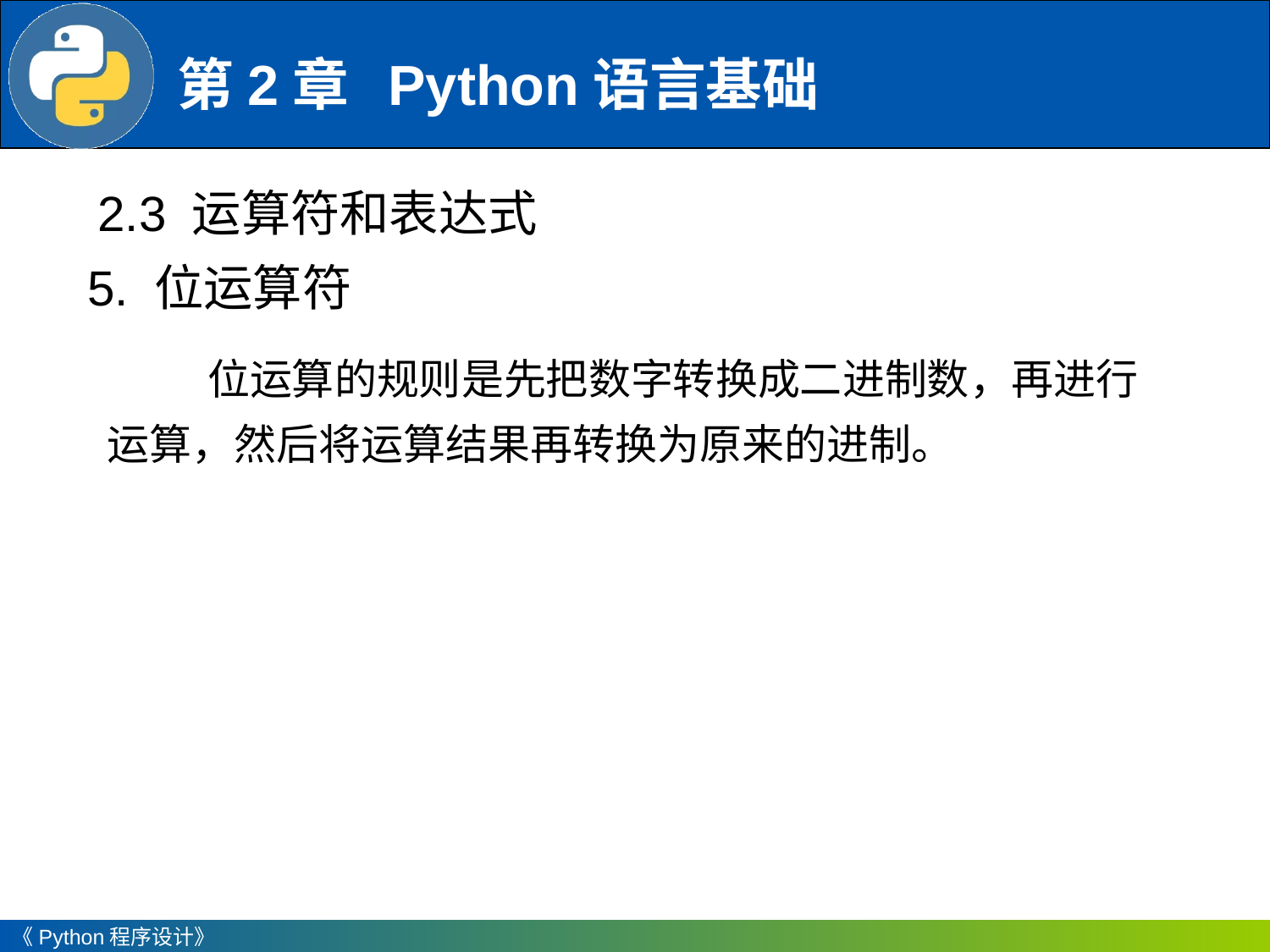

2.3 运算符和表达式
5. 位运算符
位运算的规则是先把数字转换成二进制数，再进行运算，然后将运算结果再转换为原来的进制。